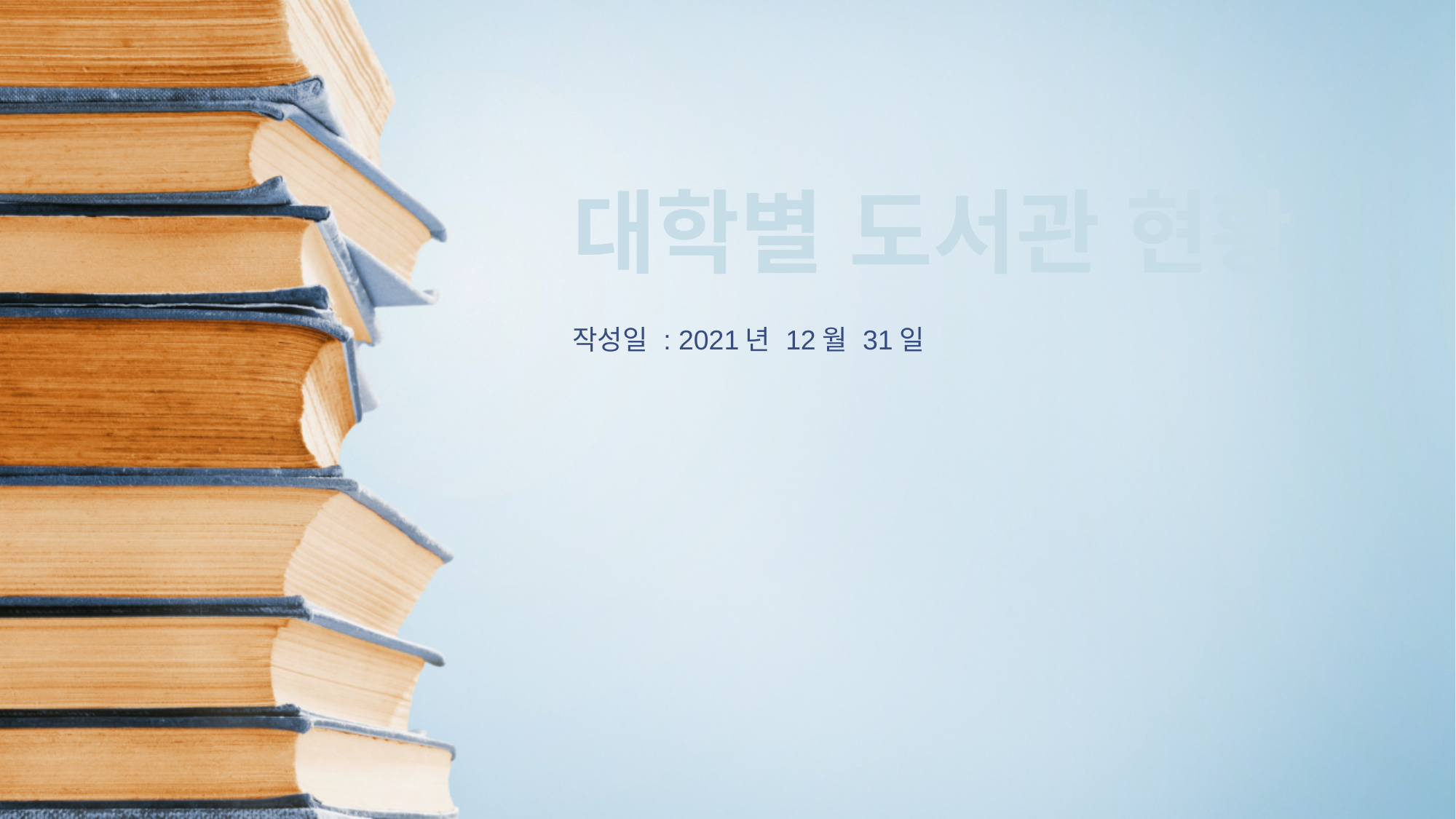

# 대학별 도서관 현황
작성일 : 2021년 12월 31일